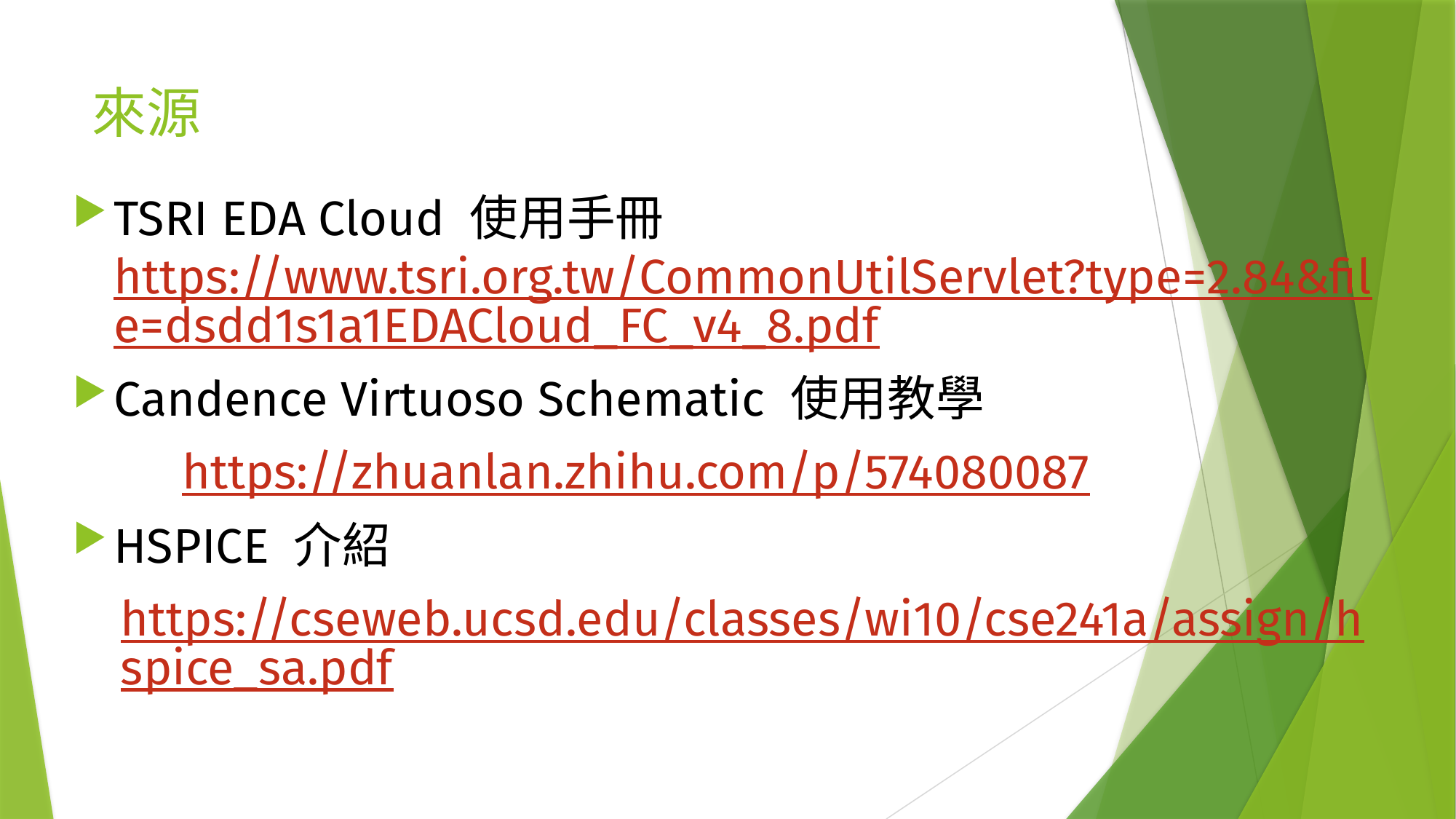

# 來源
TSRI EDA Cloud 使用手冊
https://www.tsri.org.tw/CommonUtilServlet?type=2.84&file=dsdd1s1a1EDACloud_FC_v4_8.pdf
Candence Virtuoso Schematic 使用教學
	https://zhuanlan.zhihu.com/p/574080087
HSPICE 介紹
https://cseweb.ucsd.edu/classes/wi10/cse241a/assign/hspice_sa.pdf